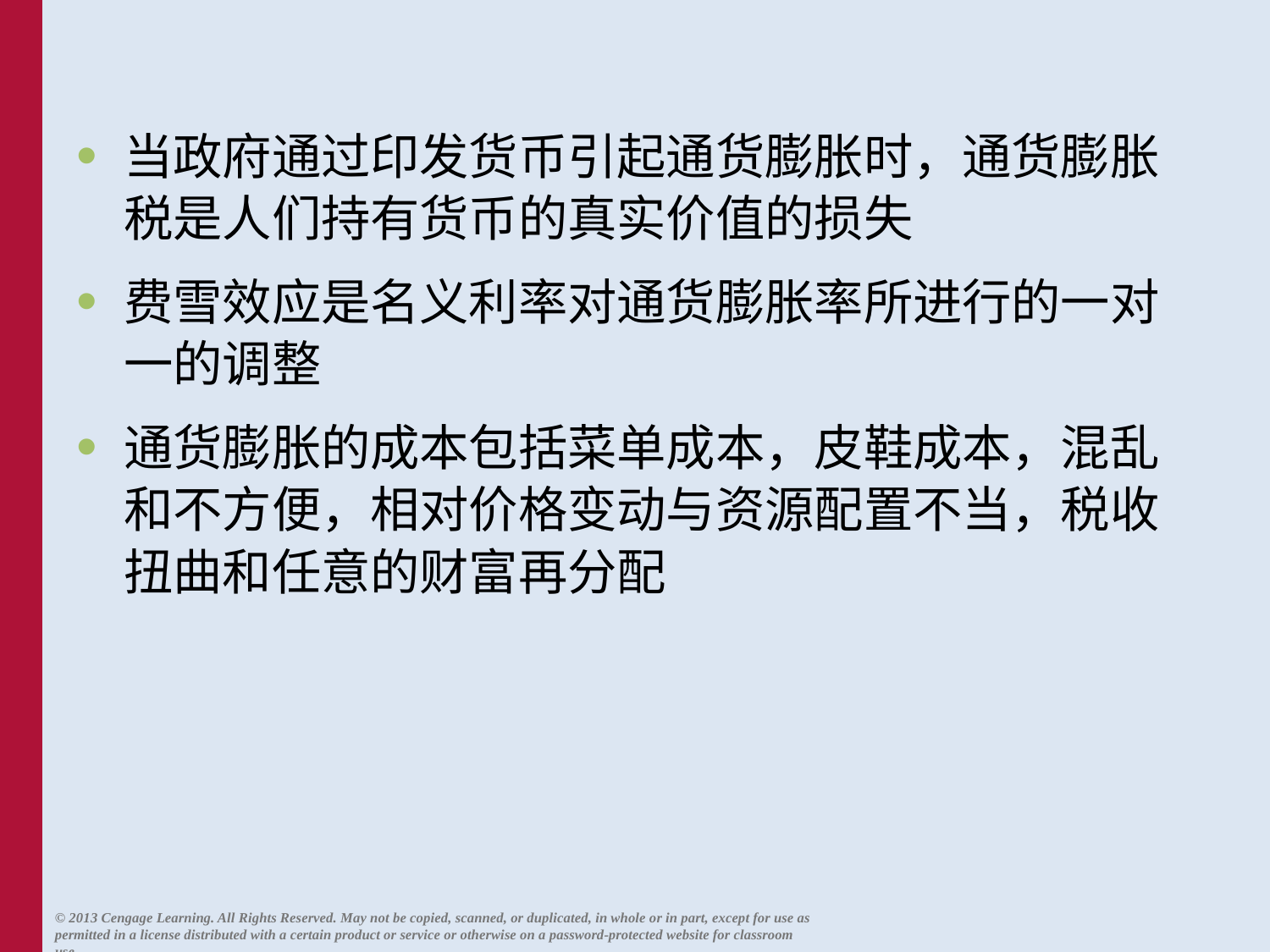

当政府通过印发货币引起通货膨胀时，通货膨胀税是人们持有货币的真实价值的损失
费雪效应是名义利率对通货膨胀率所进行的一对一的调整
通货膨胀的成本包括菜单成本，皮鞋成本，混乱和不方便，相对价格变动与资源配置不当，税收扭曲和任意的财富再分配
© 2013 Cengage Learning. All Rights Reserved. May not be copied, scanned, or duplicated, in whole or in part, except for use as permitted in a license distributed with a certain product or service or otherwise on a password-protected website for classroom use.